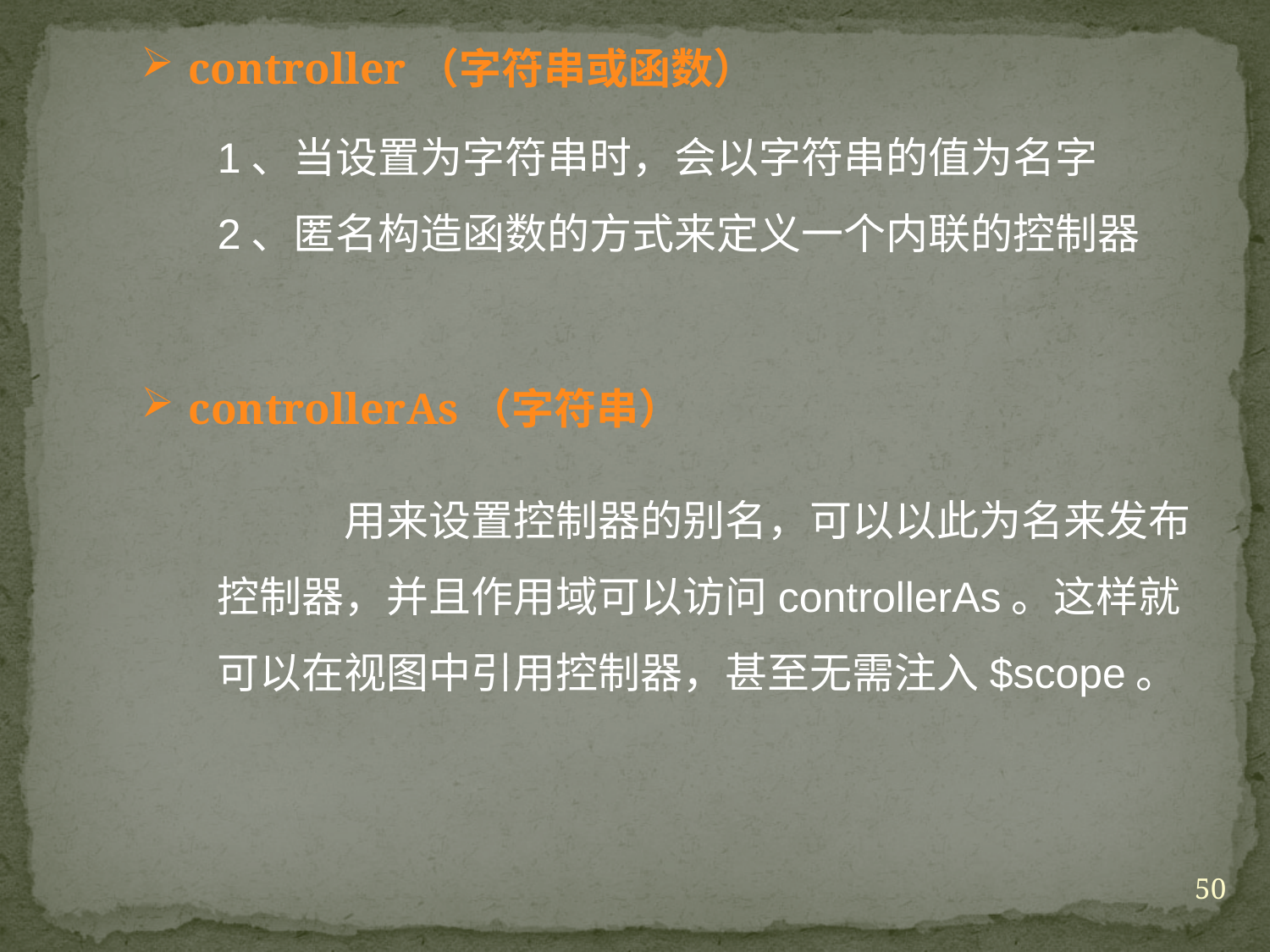

controller（字符串或函数）
1、当设置为字符串时，会以字符串的值为名字
2、匿名构造函数的方式来定义一个内联的控制器
controllerAs（字符串）
	用来设置控制器的别名，可以以此为名来发布控制器，并且作用域可以访问controllerAs。这样就可以在视图中引用控制器，甚至无需注入$scope。
50